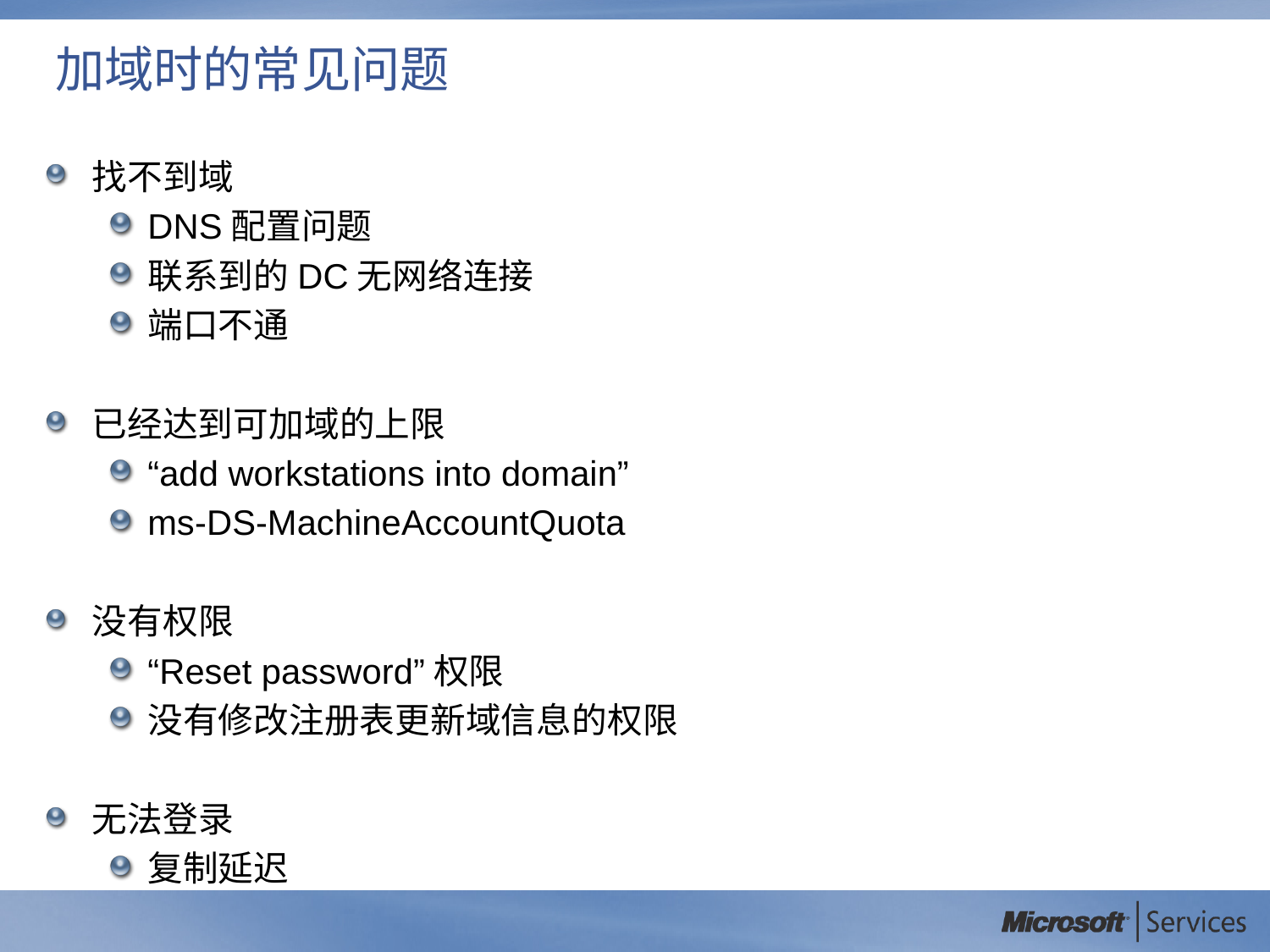

# 加域时的常见问题
找不到域
DNS配置问题
联系到的DC无网络连接
端口不通

已经达到可加域的上限
“add workstations into domain”
ms-DS-MachineAccountQuota

没有权限
“Reset password”权限
没有修改注册表更新域信息的权限

无法登录
复制延迟